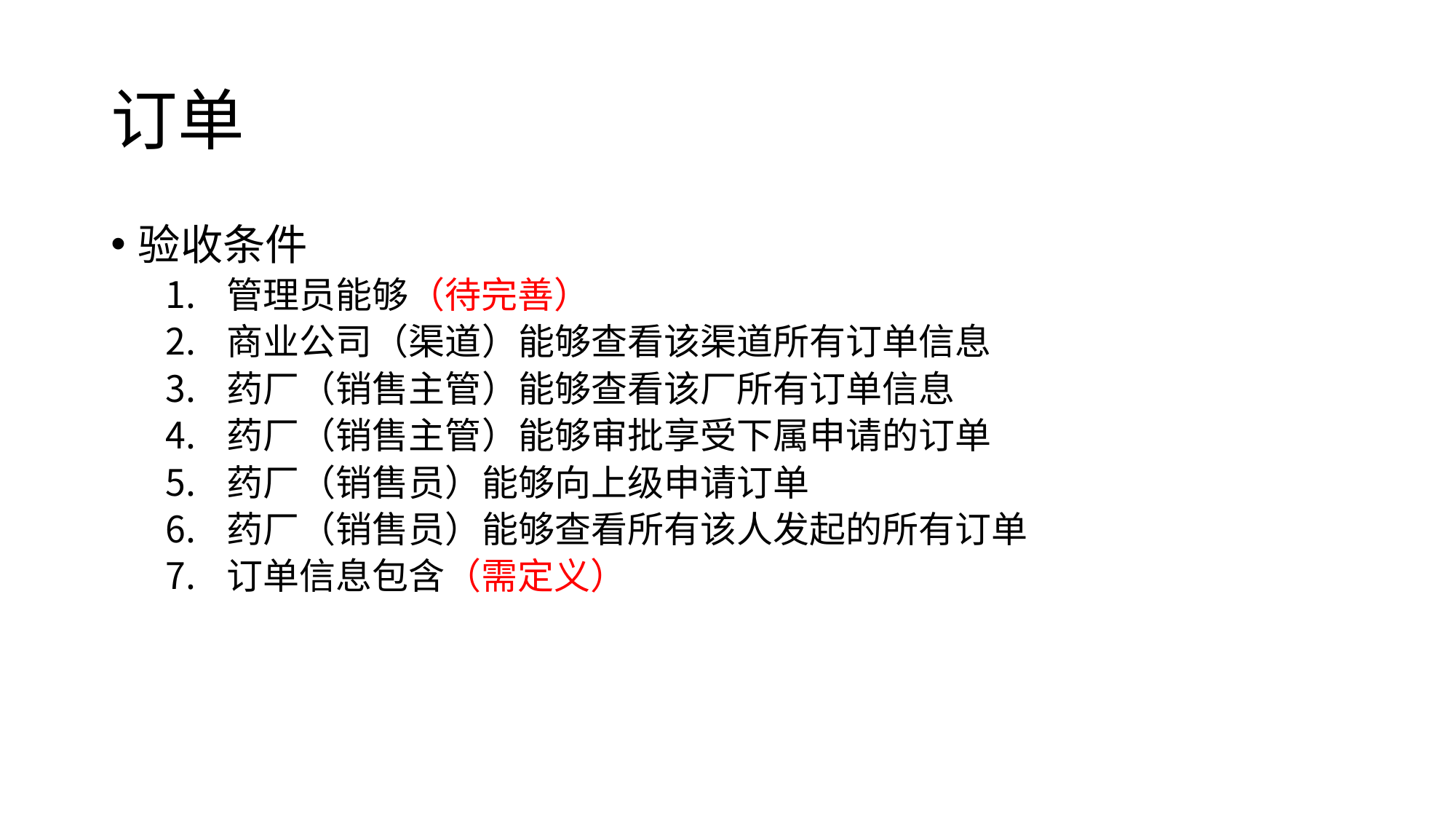

# 订单
验收条件
管理员能够（待完善）
商业公司（渠道）能够查看该渠道所有订单信息
药厂（销售主管）能够查看该厂所有订单信息
药厂（销售主管）能够审批享受下属申请的订单
药厂（销售员）能够向上级申请订单
药厂（销售员）能够查看所有该人发起的所有订单
订单信息包含（需定义）